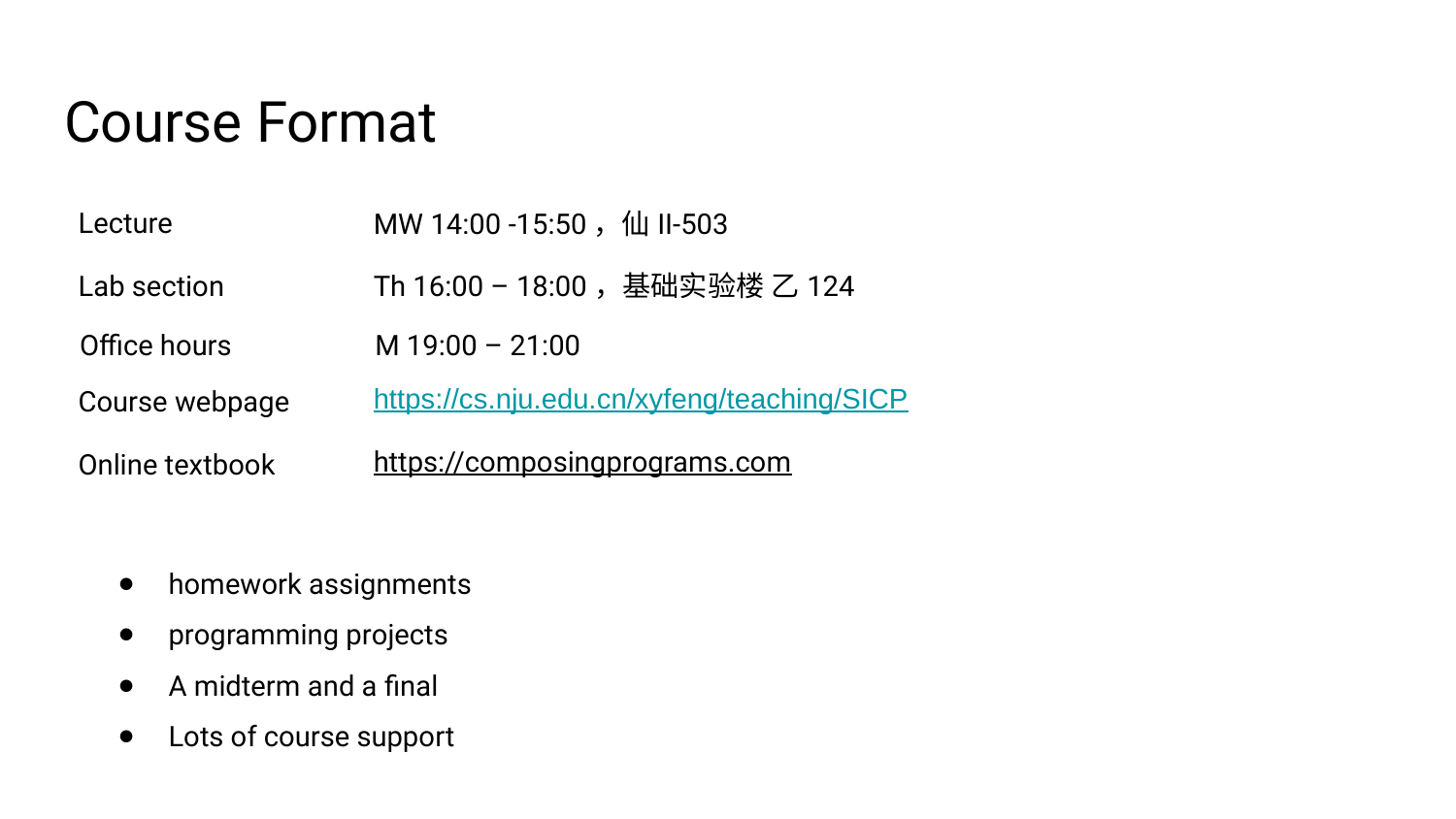

# Course Format
Lecture
MW 14:00 -15:50，仙II-503
Lab section
Th 16:00 – 18:00，基础实验楼 乙124
Office hours
M 19:00 – 21:00
https://cs.nju.edu.cn/xyfeng/teaching/SICP

Course webpage
https://composingprograms.com
Online textbook
homework assignments
programming projects
A midterm and a final
Lots of course support